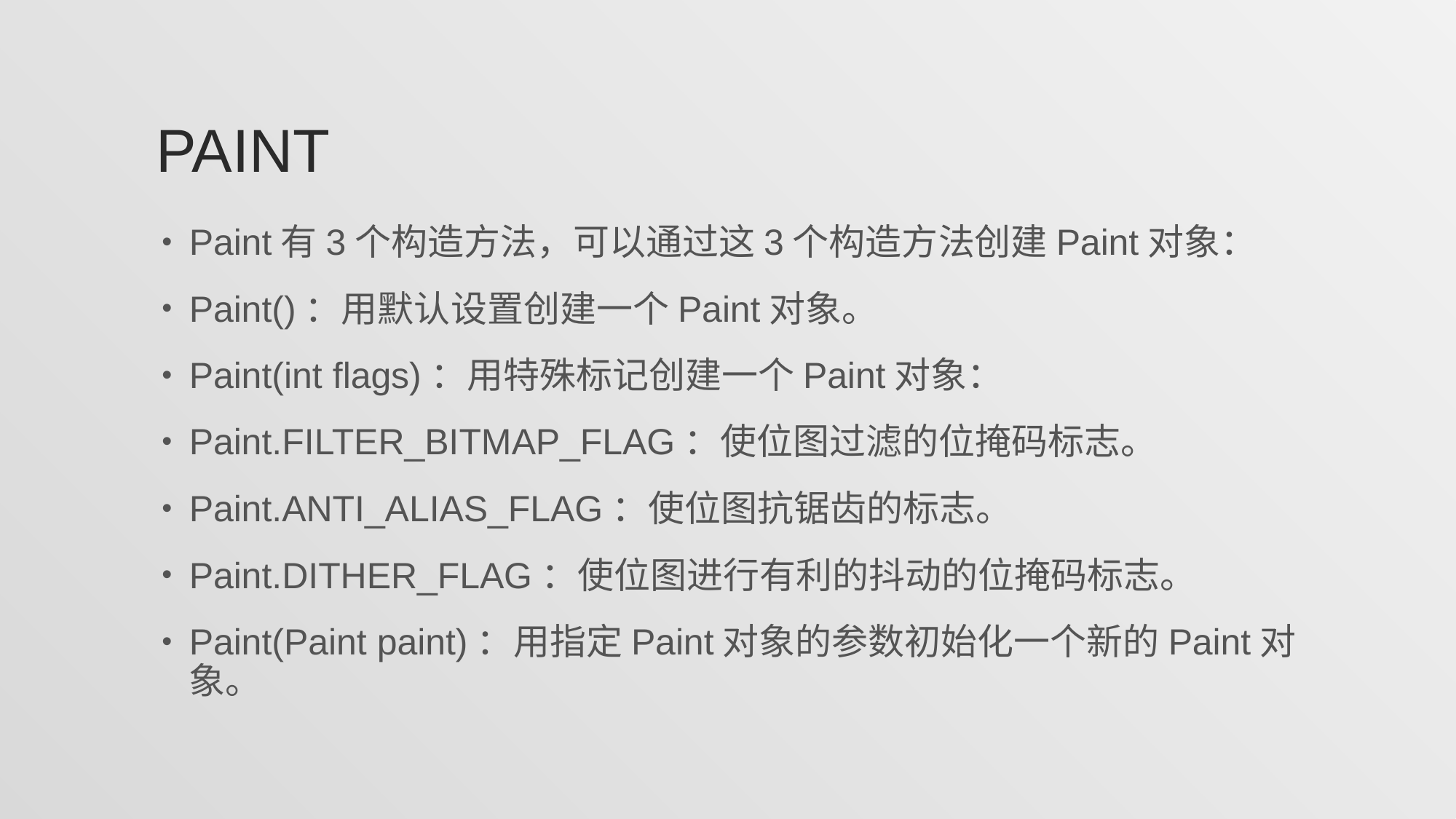

# Paint
Paint有3个构造方法，可以通过这3个构造方法创建Paint对象：
Paint()：用默认设置创建一个Paint对象。
Paint(int flags)：用特殊标记创建一个Paint对象：
Paint.FILTER_BITMAP_FLAG：使位图过滤的位掩码标志。
Paint.ANTI_ALIAS_FLAG：使位图抗锯齿的标志。
Paint.DITHER_FLAG：使位图进行有利的抖动的位掩码标志。
Paint(Paint paint)：用指定Paint对象的参数初始化一个新的Paint对象。